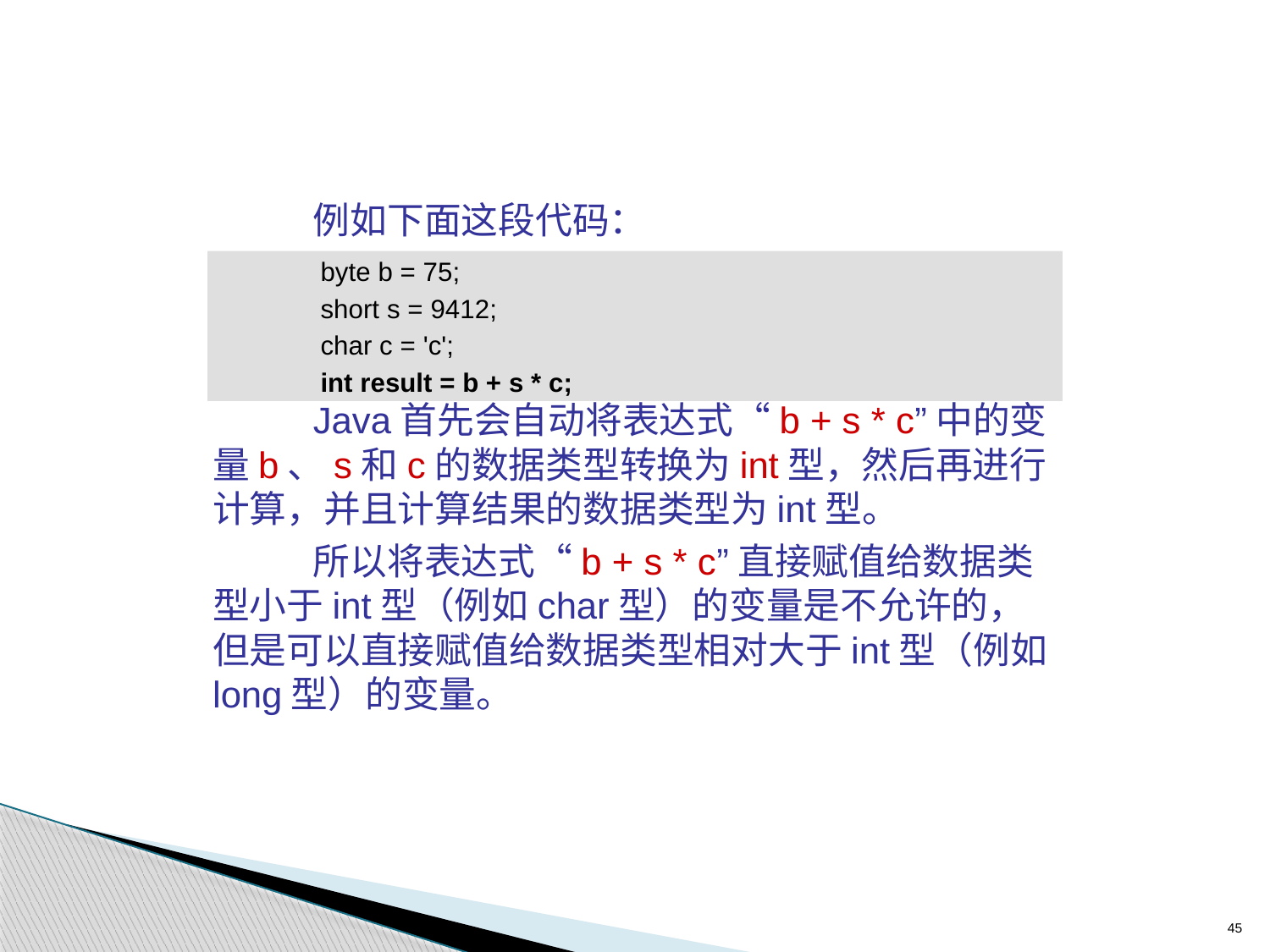

例如下面这段代码：

Java首先会自动将表达式“b + s * c”中的变量b、s和c的数据类型转换为int型，然后再进行计算，并且计算结果的数据类型为int型。
所以将表达式“b + s * c”直接赋值给数据类型小于int型（例如char型）的变量是不允许的，但是可以直接赋值给数据类型相对大于int型（例如long型）的变量。
byte b = 75;
short s = 9412;
char c = 'c';
int result = b + s * c;
45